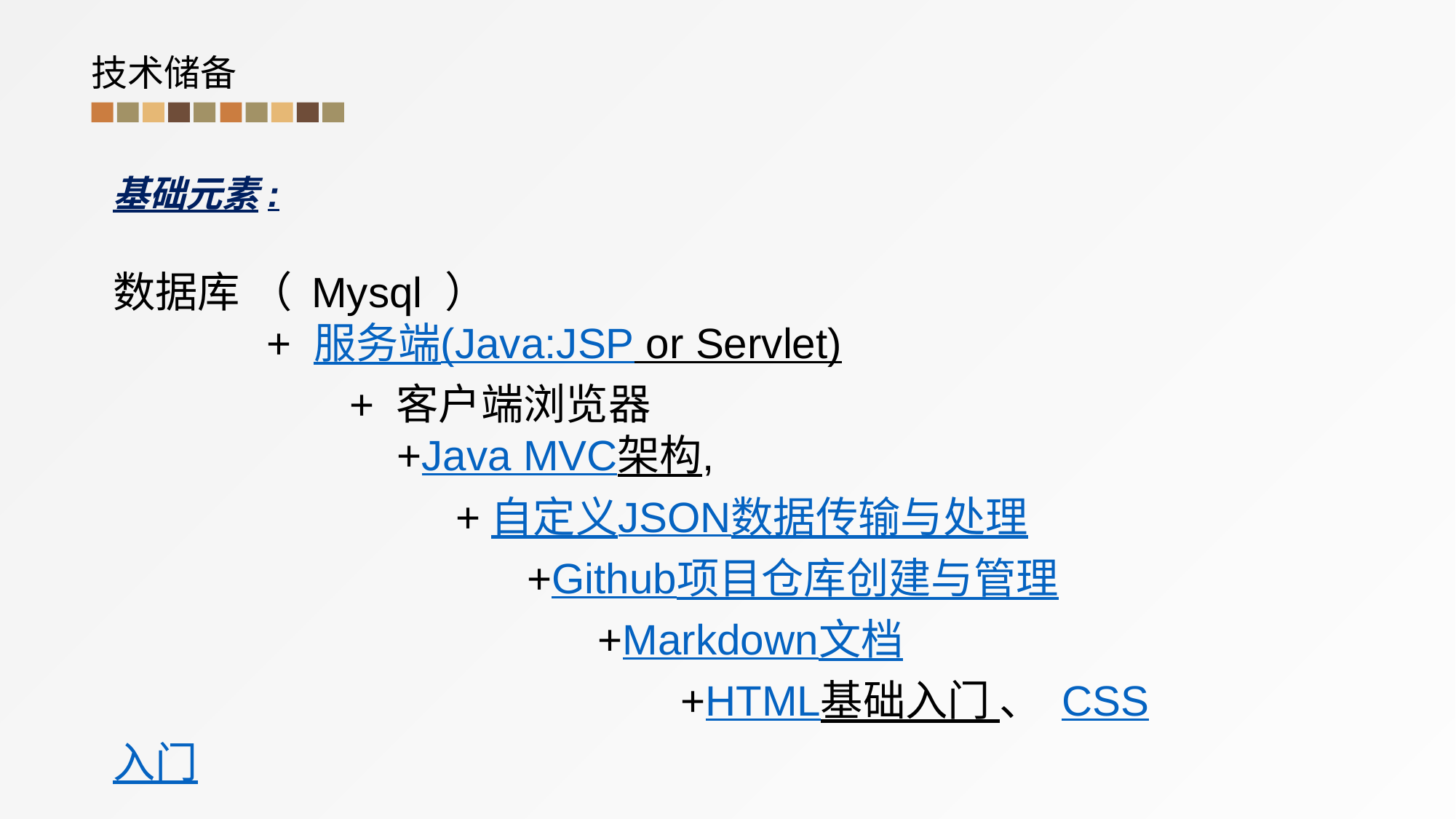

技术储备

基础元素:

数据库 （ Mysql ）
             + 服务端(Java:JSP or Servlet)
                    + 客户端浏览器
                        +Java MVC架构,
                             +自定义JSON数据传输与处理
                                   +Github项目仓库创建与管理
                                         +Markdown文档
                                                +HTML基础入门 、 CSS入门